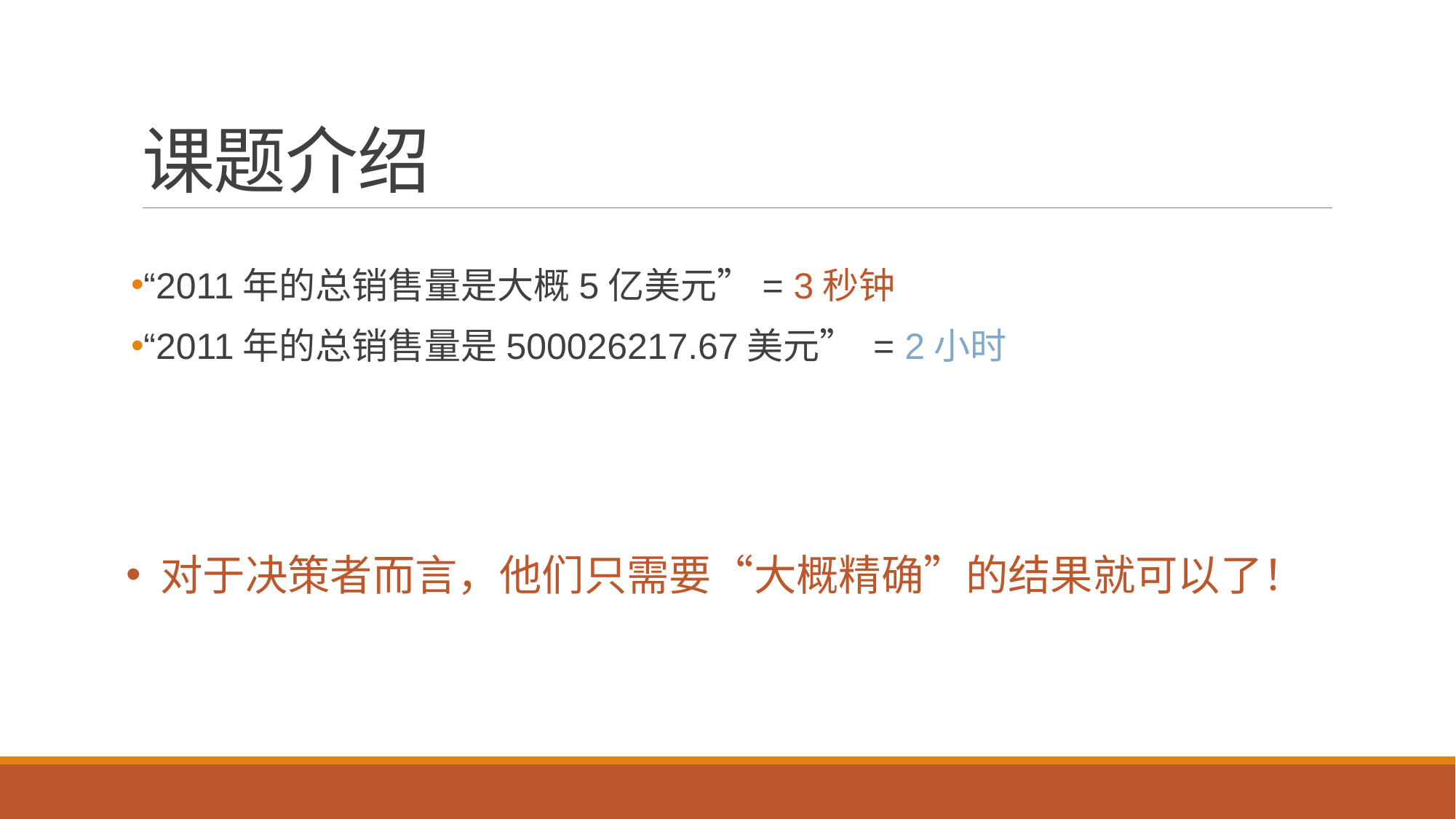

# 课题介绍
“2011年的总销售量是大概5亿美元”= 3秒钟
“2011年的总销售量是500026217.67美元” = 2小时
对于决策者而言，他们只需要“大概精确”的结果就可以了！